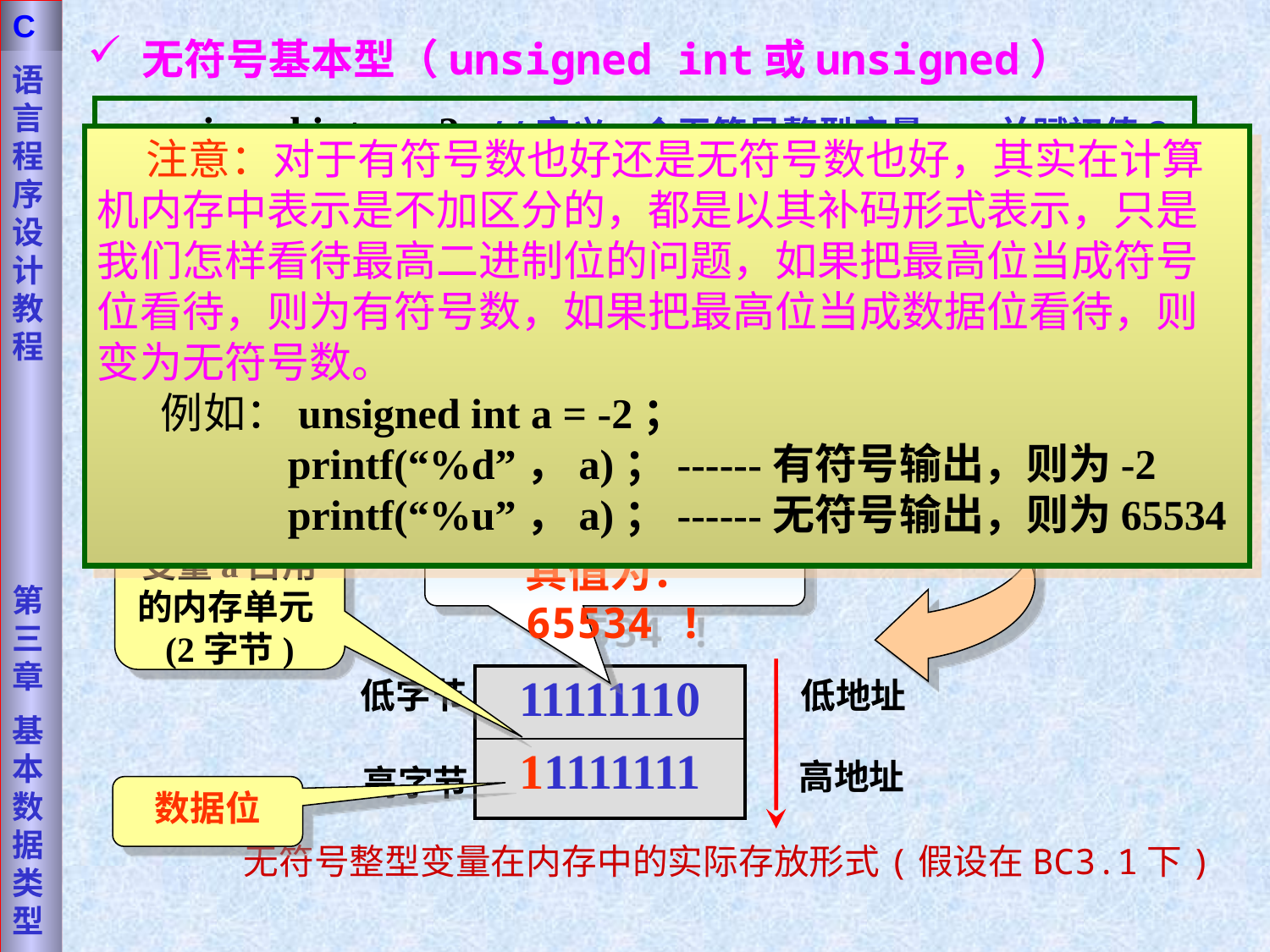

语言程序设计教程

第三章
基本数据类型
C
 无符号基本型（unsigned int或unsigned）

   unsigned int a = 2; //定义一个无符号整型变量a，并赋初值2
         或
   unsigned  a = 2;
 占用的内存单元字节数同int类型。与int a = 2;等价。
    注意：对于有符号数也好还是无符号数也好，其实在计算机内存中表示是不加区分的，都是以其补码形式表示，只是我们怎样看待最高二进制位的问题，如果把最高位当成符号位看待，则为有符号数，如果把最高位当成数据位看待，则变为无符号数。
例如：unsigned int a = -2；
            printf(“%d”，a)；------有符号输出，则为-2
            printf(“%u”，a)；------无符号输出，则为65534
   unsigned int a = -2; //定义一个无符号整型变量a，并赋初值-2
         或
   unsigned  a = -2;

变量a占用的内存单元(2字节)
其值为：65534 !

| 11111110 |
| --- |
| 11111111 |
低字节
高字节
低地址
高地址
数据位
无符号整型变量在内存中的实际存放形式(假设在BC3.1下)